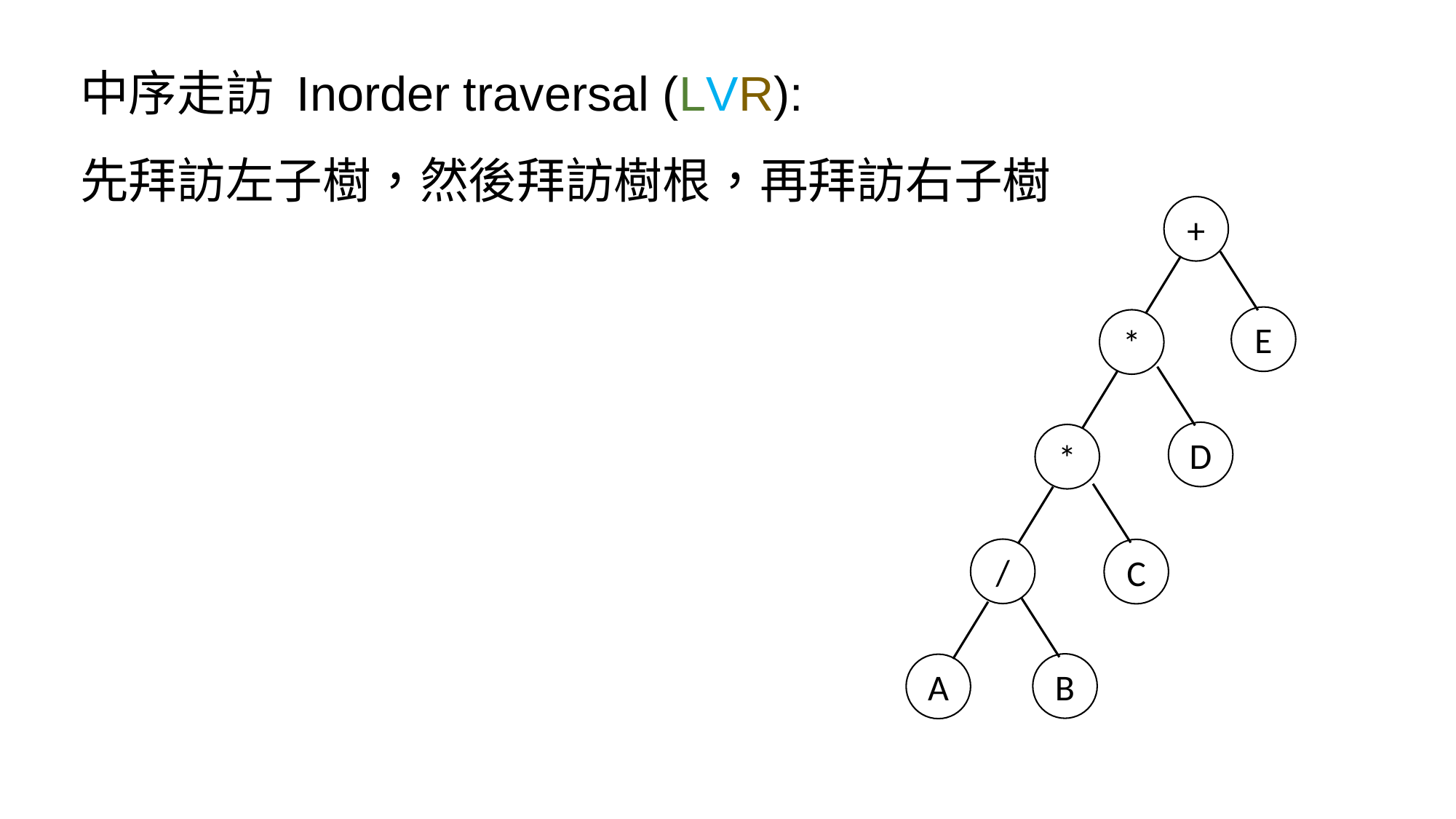

中序走訪 Inorder traversal (LVR):
先拜訪左子樹，然後拜訪樹根，再拜訪右子樹
+
E
*
D
*
/
C
B
A